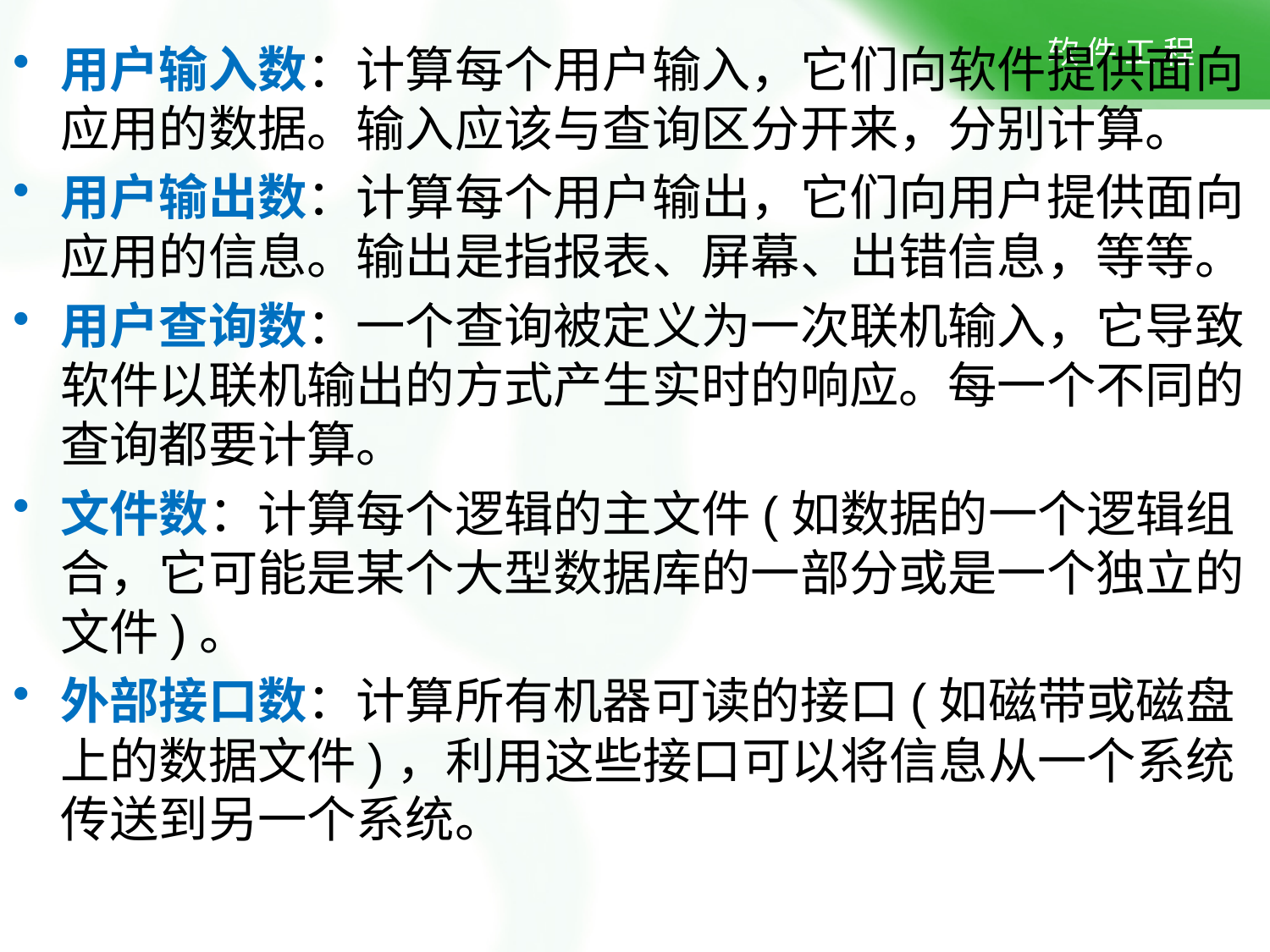

用户输入数：计算每个用户输入，它们向软件提供面向应用的数据。输入应该与查询区分开来，分别计算。
用户输出数：计算每个用户输出，它们向用户提供面向应用的信息。输出是指报表、屏幕、出错信息，等等。
用户查询数：一个查询被定义为一次联机输入，它导致软件以联机输出的方式产生实时的响应。每一个不同的查询都要计算。
文件数：计算每个逻辑的主文件(如数据的一个逻辑组合，它可能是某个大型数据库的一部分或是一个独立的文件)。
外部接口数：计算所有机器可读的接口(如磁带或磁盘上的数据文件)，利用这些接口可以将信息从一个系统传送到另一个系统。